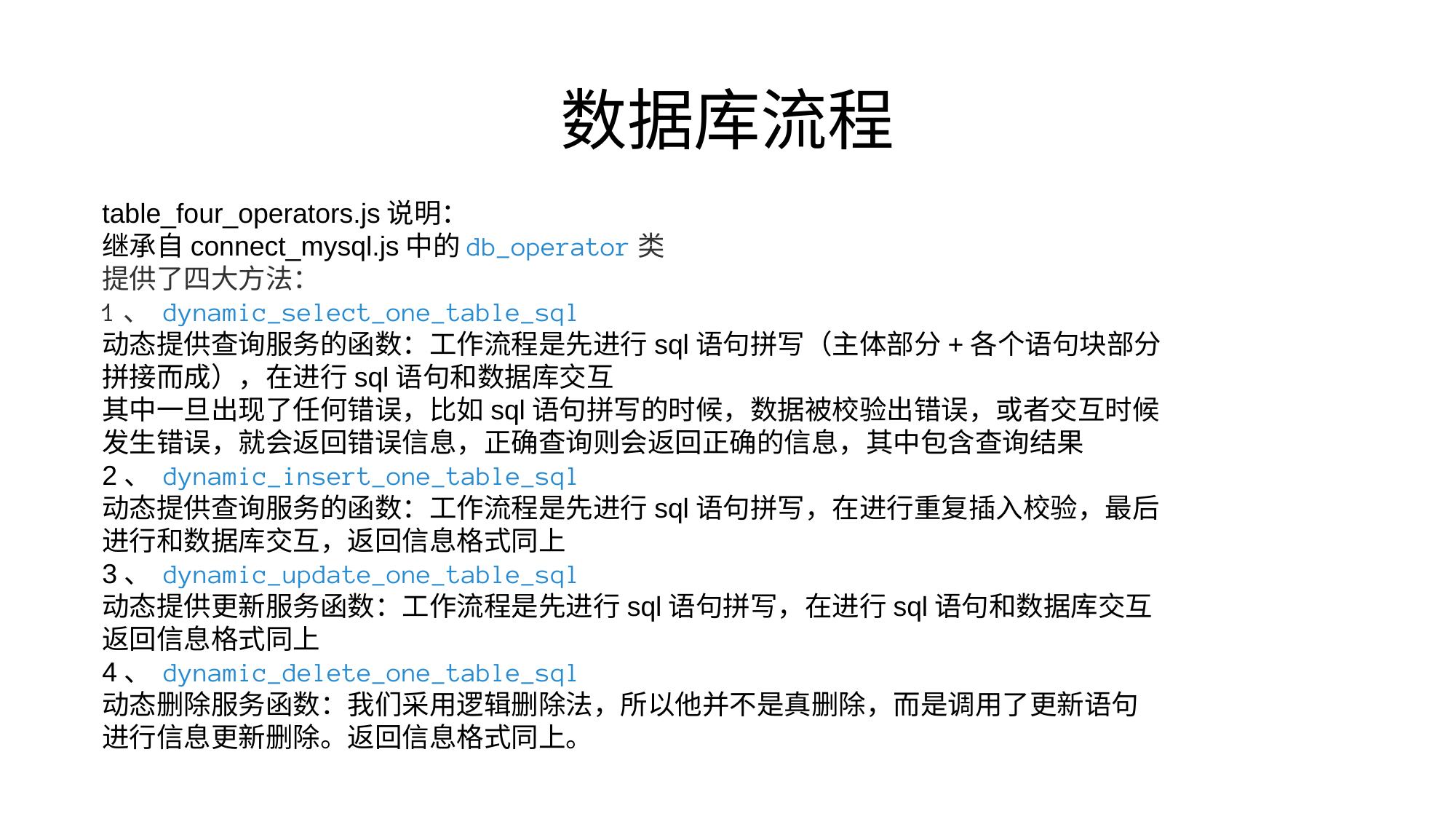

# 数据库流程
table_four_operators.js说明：
继承自connect_mysql.js中的db_operator类
提供了四大方法：
1、 dynamic_select_one_table_sql
动态提供查询服务的函数：工作流程是先进行sql语句拼写（主体部分+各个语句块部分拼接而成），在进行sql语句和数据库交互
其中一旦出现了任何错误，比如sql语句拼写的时候，数据被校验出错误，或者交互时候发生错误，就会返回错误信息，正确查询则会返回正确的信息，其中包含查询结果
2、 dynamic_insert_one_table_sql
动态提供查询服务的函数：工作流程是先进行sql语句拼写，在进行重复插入校验，最后进行和数据库交互，返回信息格式同上
3、 dynamic_update_one_table_sql
动态提供更新服务函数：工作流程是先进行sql语句拼写，在进行sql语句和数据库交互
返回信息格式同上
4、 dynamic_delete_one_table_sql
动态删除服务函数：我们采用逻辑删除法，所以他并不是真删除，而是调用了更新语句进行信息更新删除。返回信息格式同上。